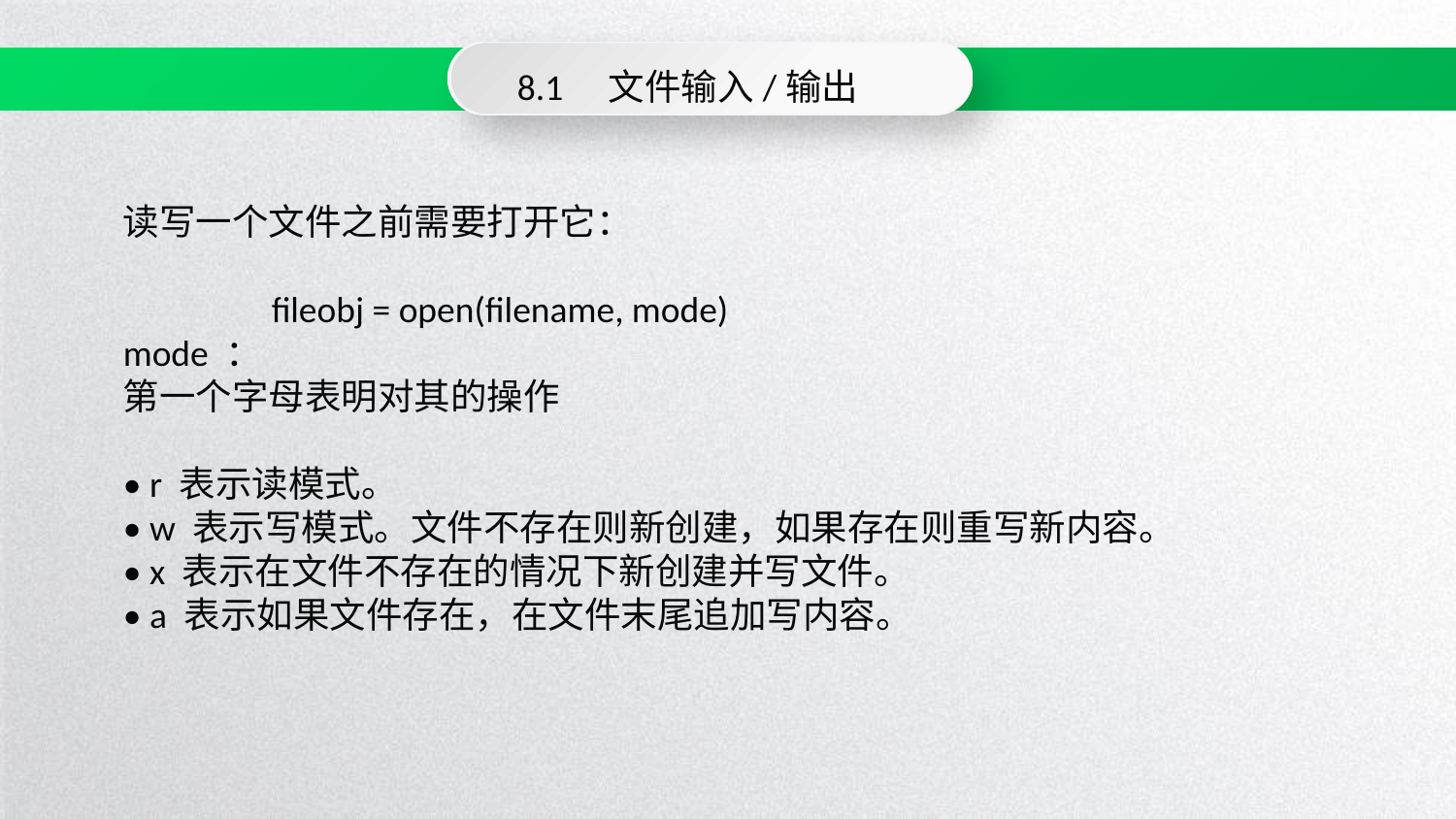

8.1　文件输入/输出
读写一个文件之前需要打开它：

                  fileobj = open(filename, mode)
mode ：
第一个字母表明对其的操作

• r 表示读模式。
• w 表示写模式。文件不存在则新创建，如果存在则重写新内容。
• x 表示在文件不存在的情况下新创建并写文件。
• a 表示如果文件存在，在文件末尾追加写内容。